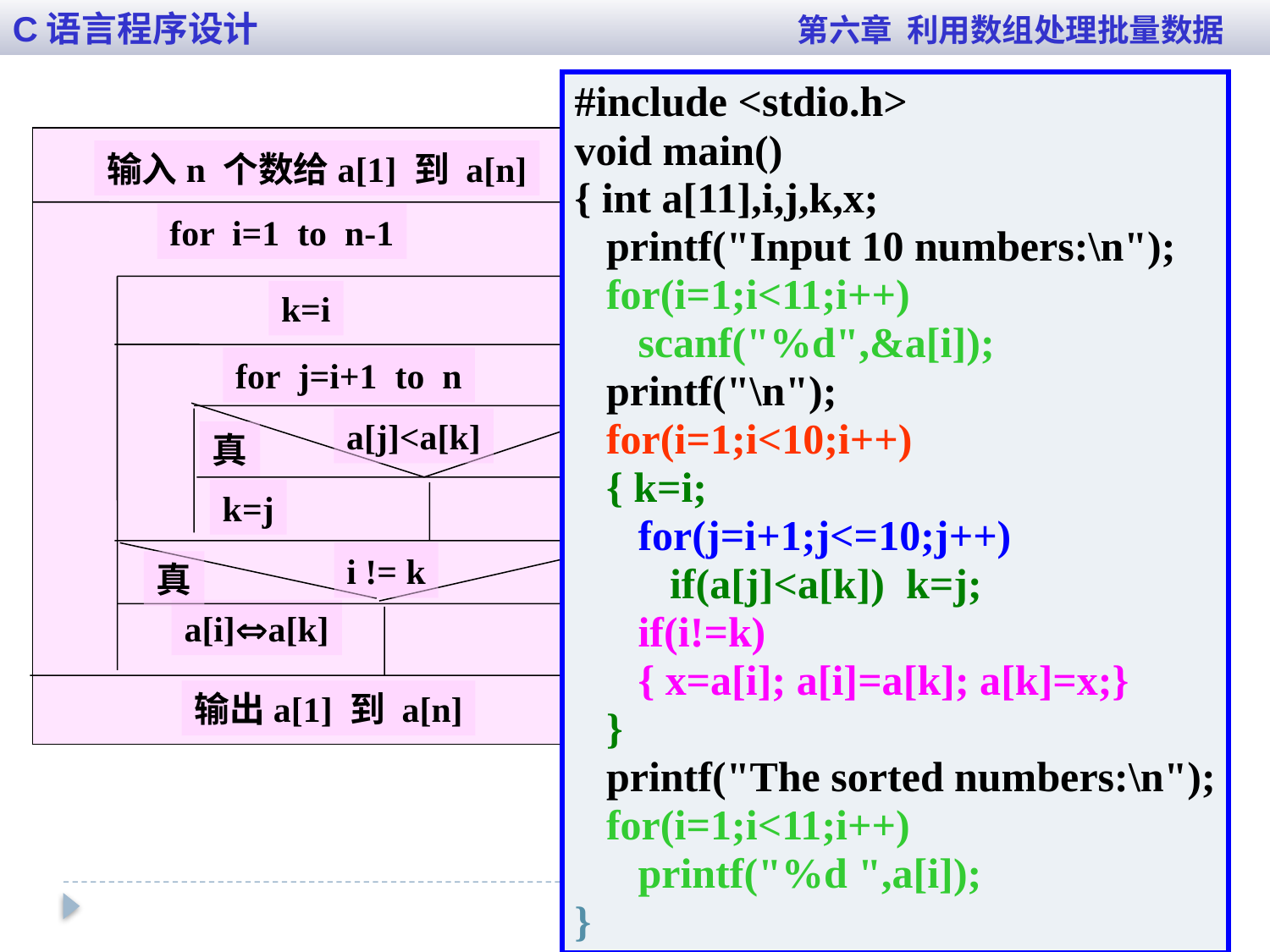

C语言程序设计                                                                   第六章  利用数组处理批量数据
#include <stdio.h>
void main()
{ int a[11],i,j,k,x;
   printf("Input 10 numbers:\n");
   for(i=1;i<11;i++)
      scanf("%d",&a[i]);
   printf("\n");
   for(i=1;i<10;i++)
   { k=i;
      for(j=i+1;j<=10;j++)
         if(a[j]<a[k])  k=j;
      if(i!=k)
      { x=a[i]; a[i]=a[k]; a[k]=x;}
   }
   printf("The sorted numbers:\n");
   for(i=1;i<11;i++)
      printf("%d ",a[i]);
}

输入n 个数给a[1] 到 a[n]

for  i=1  to  n-1

k=i

for  j=i+1  to  n

a[j]<a[k]
真
假

k=j

i != k

真
假
a[i]⇔a[k]

输出a[1] 到 a[n]